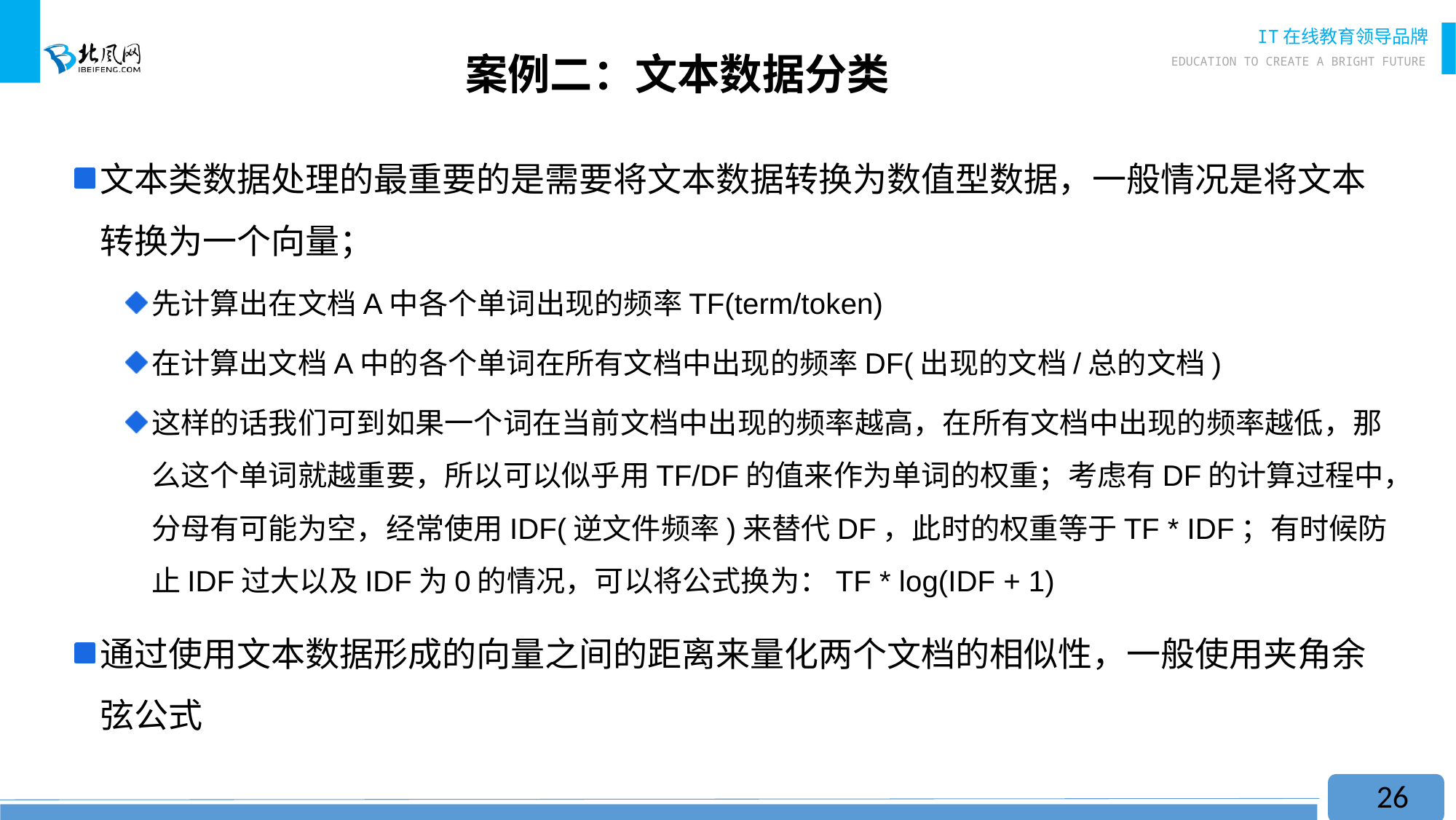

# 案例二：文本数据分类
文本类数据处理的最重要的是需要将文本数据转换为数值型数据，一般情况是将文本转换为一个向量；
先计算出在文档A中各个单词出现的频率TF(term/token)
在计算出文档A中的各个单词在所有文档中出现的频率DF(出现的文档/总的文档)
这样的话我们可到如果一个词在当前文档中出现的频率越高，在所有文档中出现的频率越低，那么这个单词就越重要，所以可以似乎用TF/DF的值来作为单词的权重；考虑有DF的计算过程中，分母有可能为空，经常使用IDF(逆文件频率)来替代DF，此时的权重等于TF * IDF；有时候防止IDF过大以及IDF为0的情况，可以将公式换为：TF * log(IDF + 1)
通过使用文本数据形成的向量之间的距离来量化两个文档的相似性，一般使用夹角余弦公式